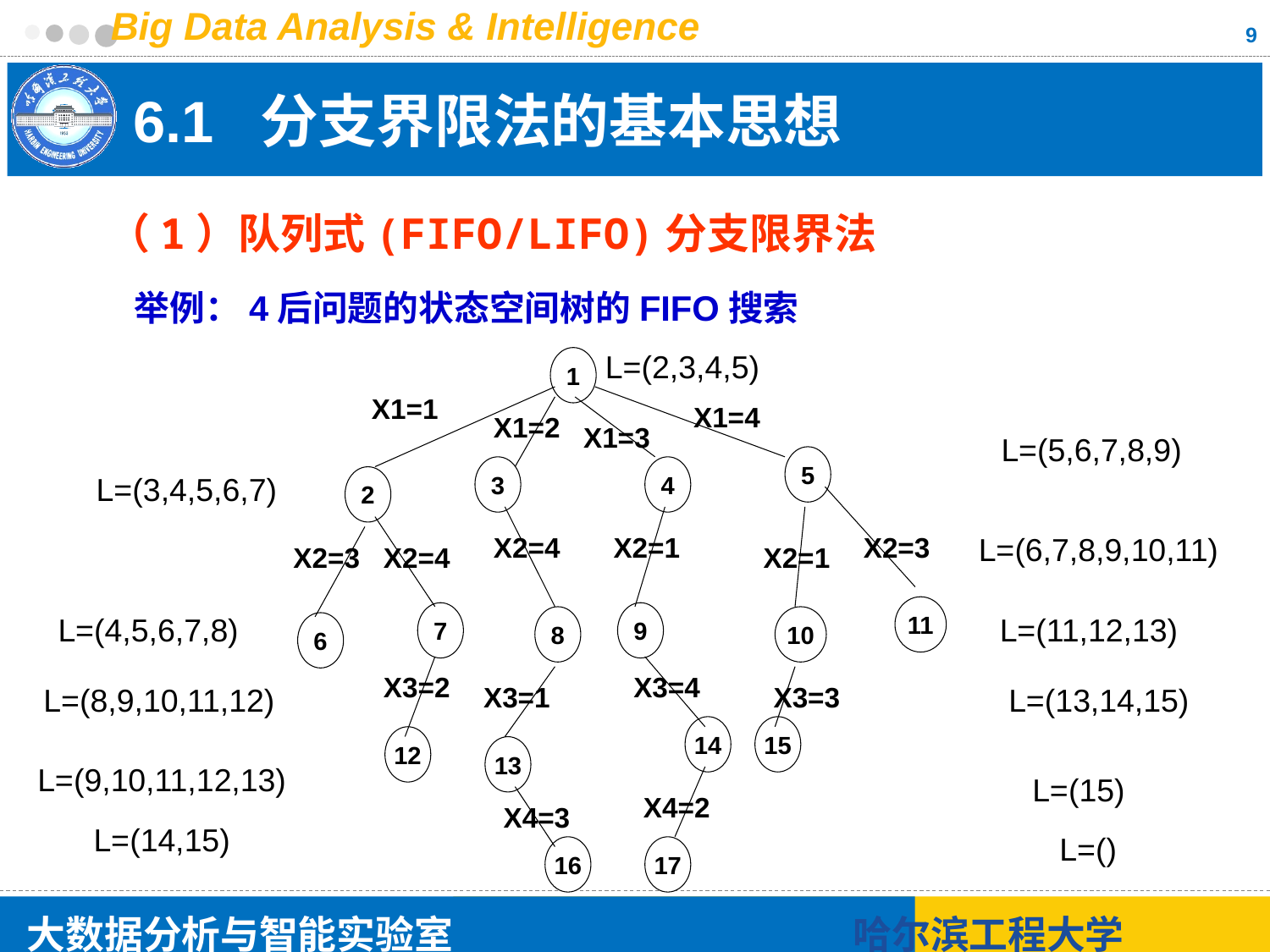

9
# 6.1  分支界限法的基本思想
（1）队列式(FIFO/LIFO)分支限界法
举例：4后问题的状态空间树的FIFO搜索
L=(2,3,4,5)
1
X1=1

X1=4

X1=2
X1=3
L=(5,6,7,8,9)
5
3
4
L=(3,4,5,6,7)
2

X2=4
X2=1
X2=3
L=(6,7,8,9,10,11)

X2=3
X2=4
X2=1
11
7
9
L=(4,5,6,7,8)
L=(11,12,13)
8
10
6

X3=2
X3=4

X3=1
X3=3
L=(8,9,10,11,12)
L=(13,14,15)
14
15
12
13
L=(9,10,11,12,13)
L=(15)

X4=2

X4=3
L=(14,15)
L=()
16
17